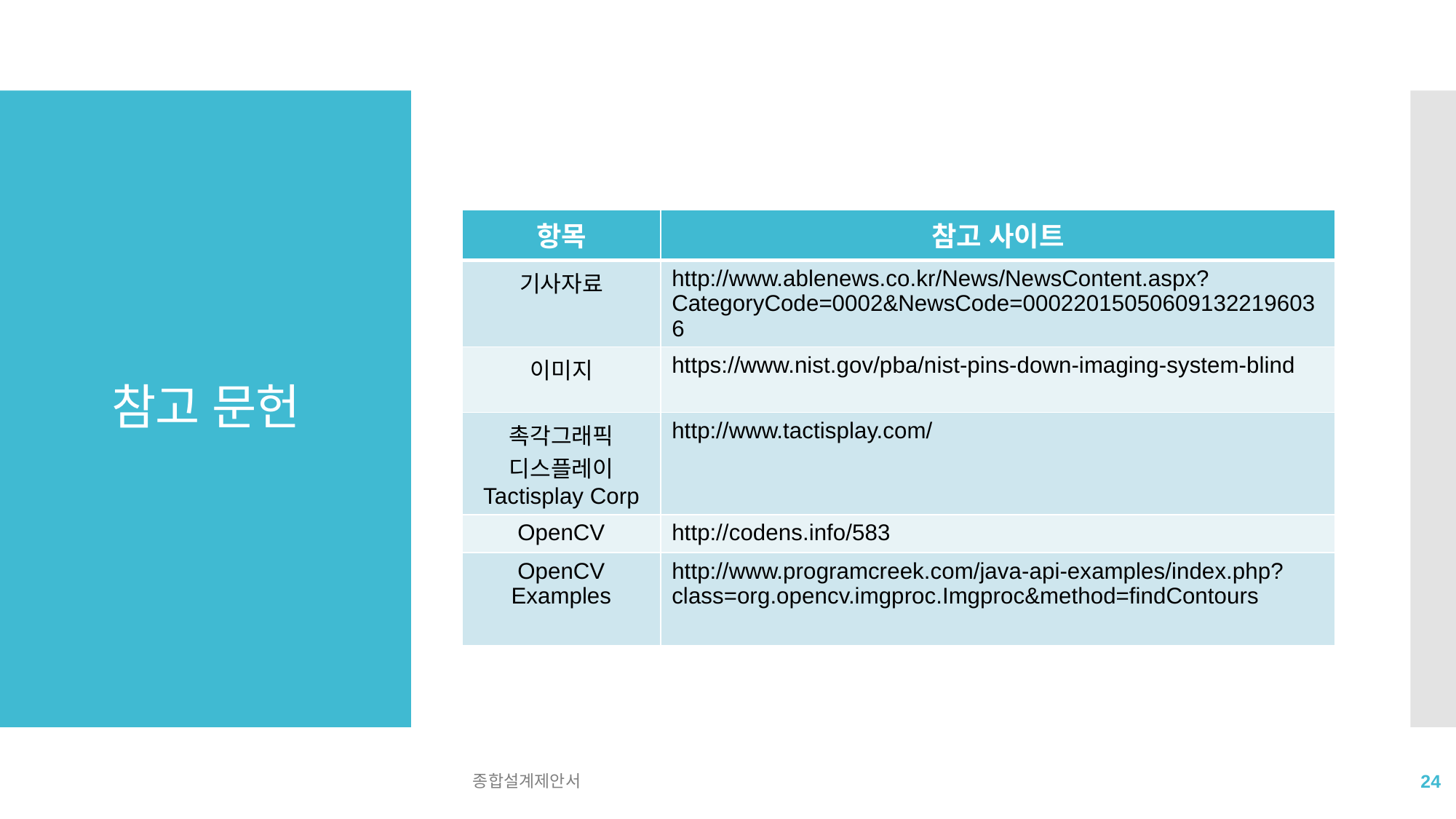

# 참고 문헌
| 항목 | 참고 사이트 |
| --- | --- |
| 기사자료 | http://www.ablenews.co.kr/News/NewsContent.aspx?CategoryCode=0002&NewsCode=000220150506091322196036 |
| 이미지 | https://www.nist.gov/pba/nist-pins-down-imaging-system-blind |
| 촉각그래픽 디스플레이 Tactisplay Corp | http://www.tactisplay.com/ |
| OpenCV | http://codens.info/583 |
| OpenCV Examples | http://www.programcreek.com/java-api-examples/index.php?class=org.opencv.imgproc.Imgproc&method=findContours |
종합설계제안서
24